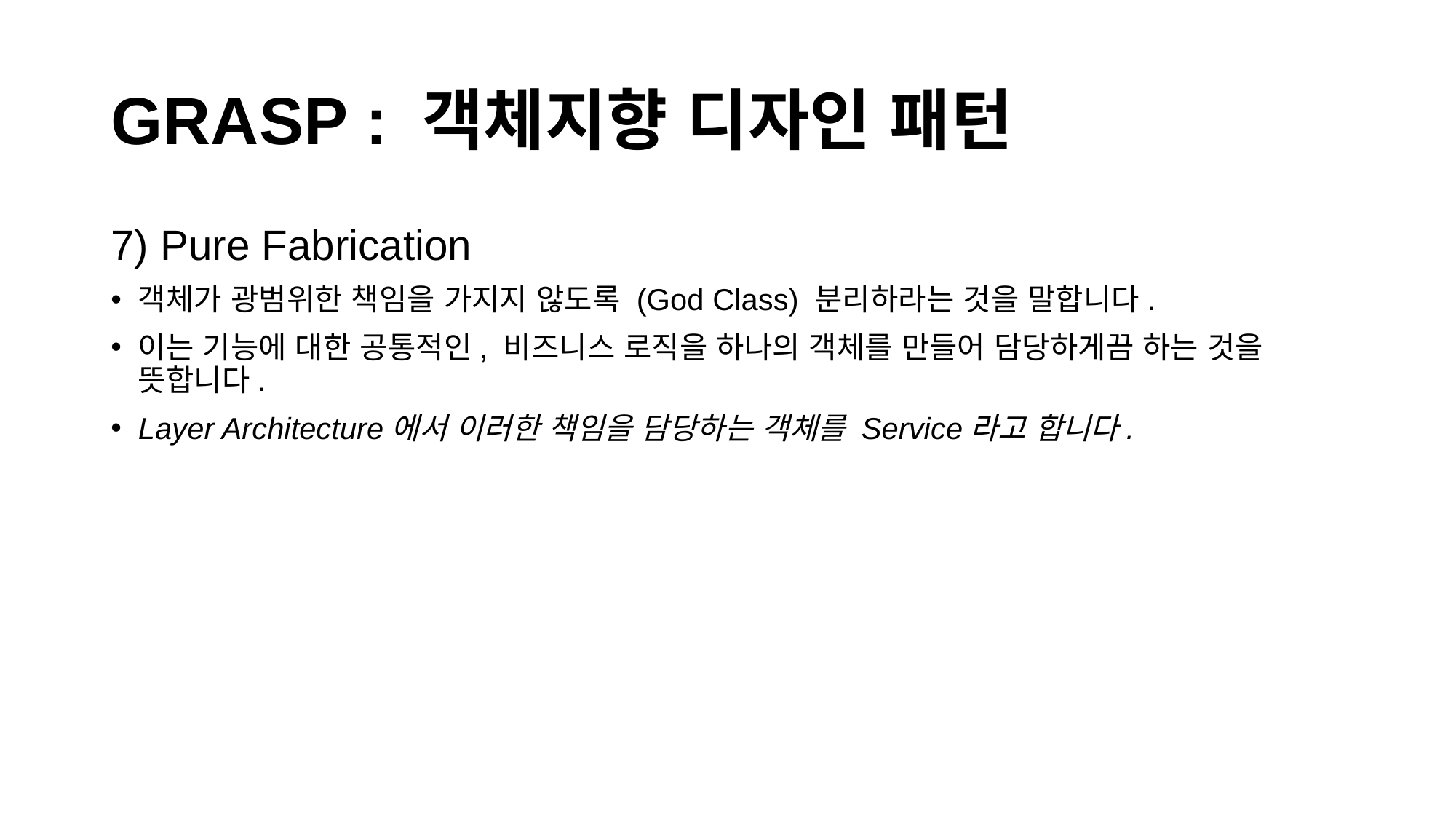

# GRASP : 객체지향 디자인 패턴
7) Pure Fabrication
객체가 광범위한 책임을 가지지 않도록 (God Class) 분리하라는 것을 말합니다.
이는 기능에 대한 공통적인, 비즈니스 로직을 하나의 객체를 만들어 담당하게끔 하는 것을 뜻합니다.
Layer Architecture에서 이러한 책임을 담당하는 객체를 Service라고 합니다.